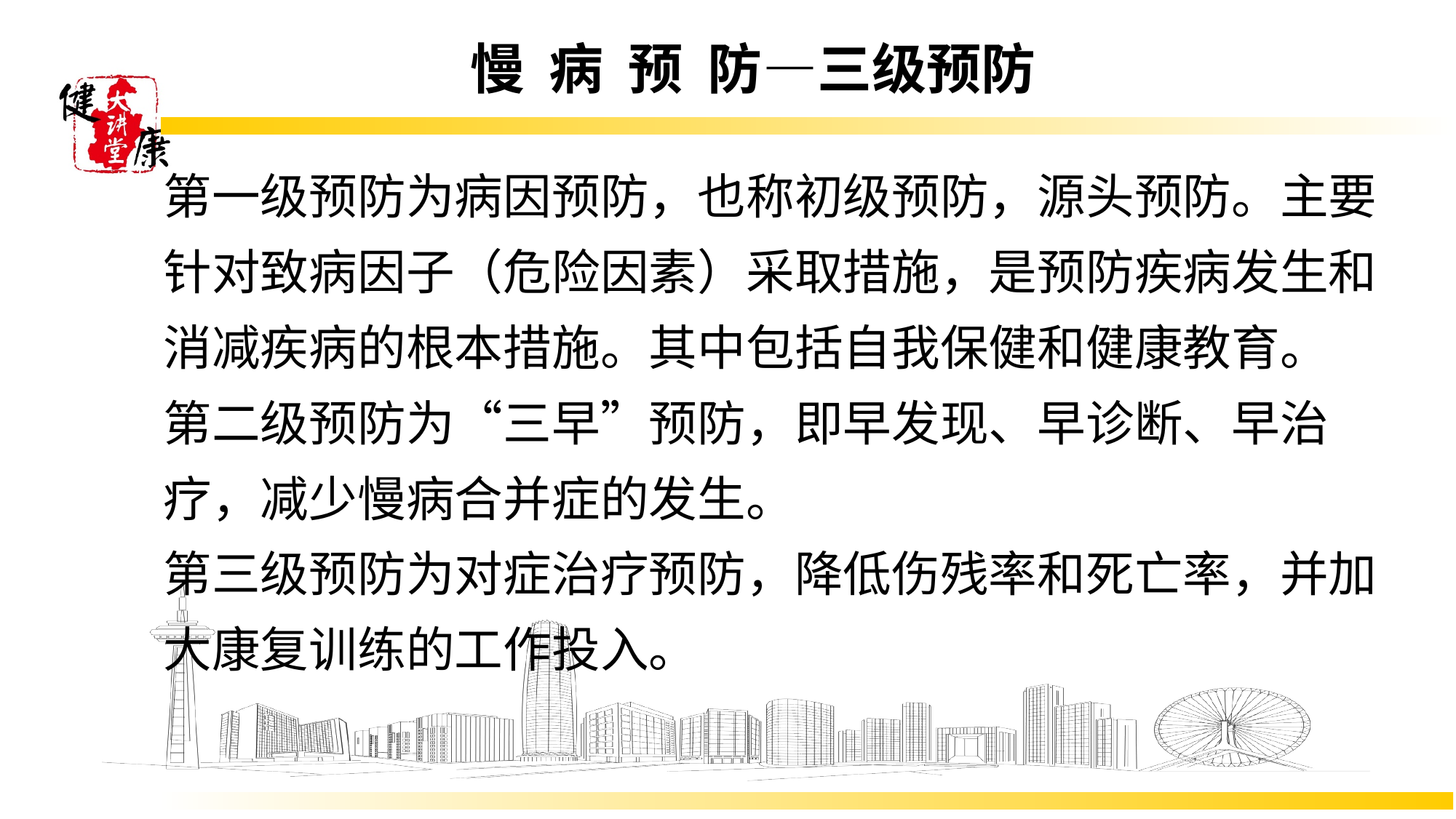

# 慢  病  预  防—三级预防
第一级预防为病因预防，也称初级预防，源头预防。主要针对致病因子（危险因素）采取措施，是预防疾病发生和消减疾病的根本措施。其中包括自我保健和健康教育。
第二级预防为“三早”预防，即早发现、早诊断、早治疗，减少慢病合并症的发生。
第三级预防为对症治疗预防，降低伤残率和死亡率，并加大康复训练的工作投入。